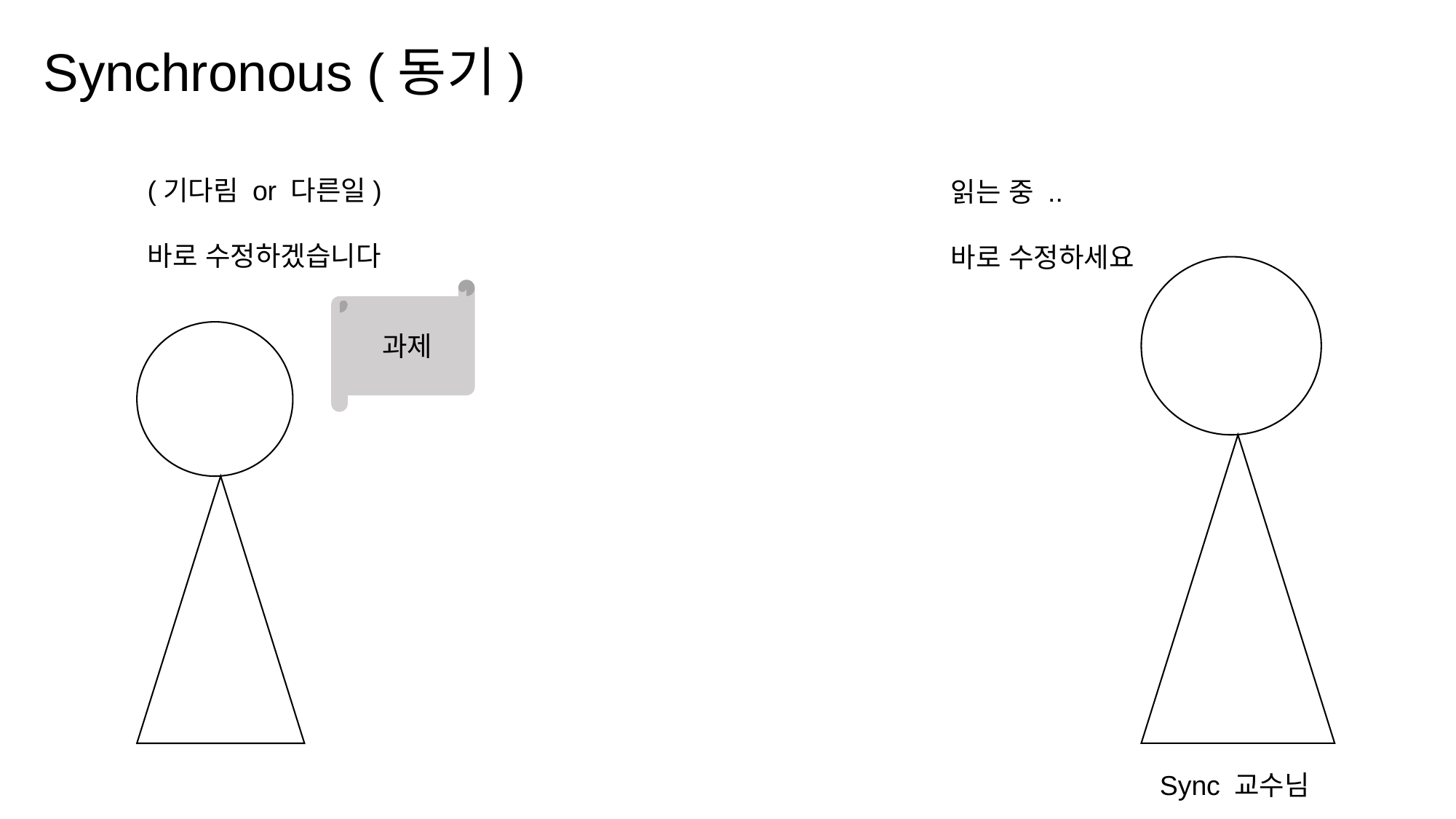

Synchronous (동기)
(기다림 or 다른일)

바로 수정하겠습니다
읽는 중 ..

바로 수정하세요

과제

Sync 교수님